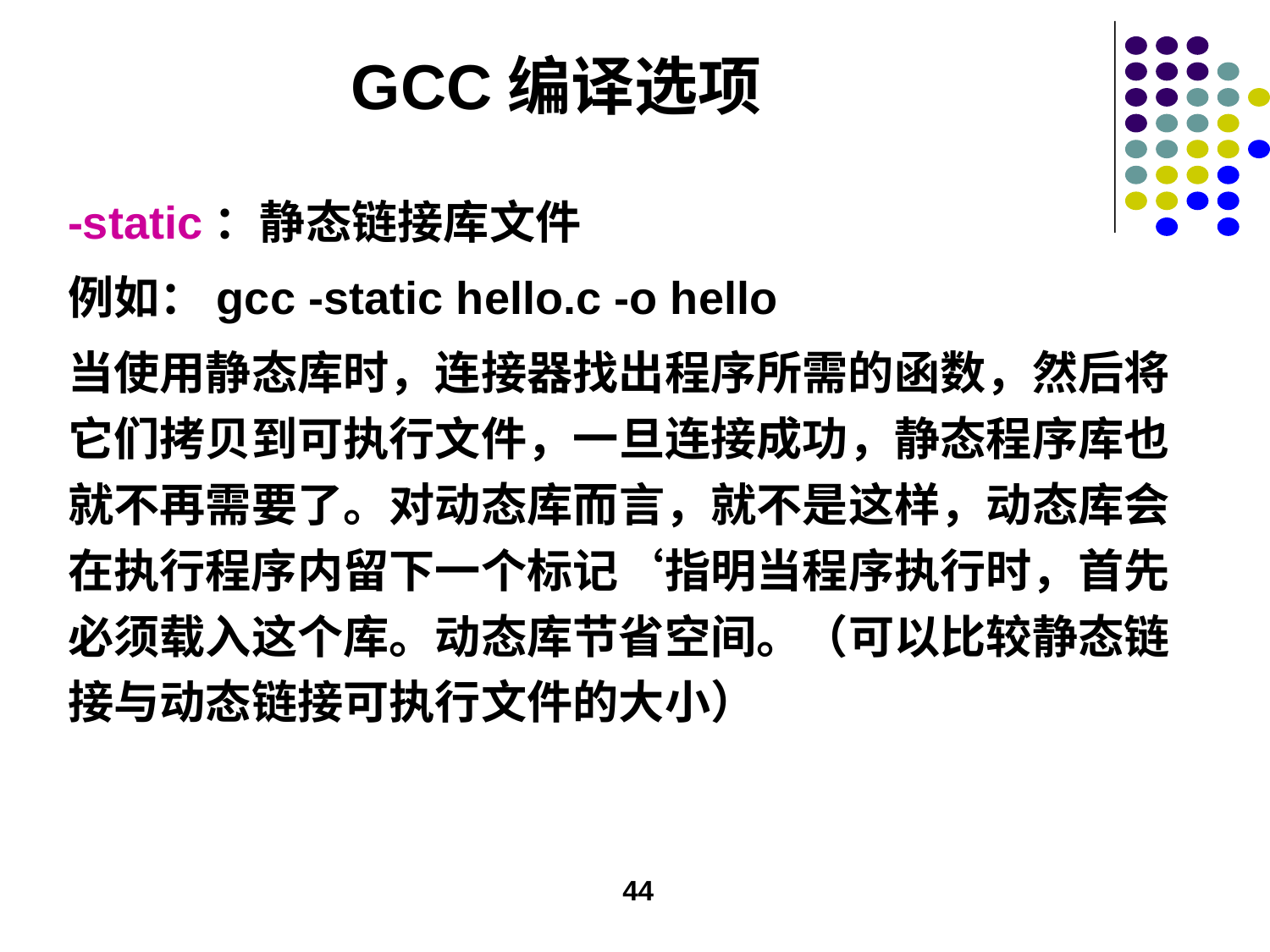

GCC编译选项
-static：静态链接库文件
例如：gcc -static hello.c -o hello
当使用静态库时，连接器找出程序所需的函数，然后将它们拷贝到可执行文件，一旦连接成功，静态程序库也就不再需要了。对动态库而言，就不是这样，动态库会在执行程序内留下一个标记‘指明当程序执行时，首先必须载入这个库。动态库节省空间。（可以比较静态链接与动态链接可执行文件的大小）

44